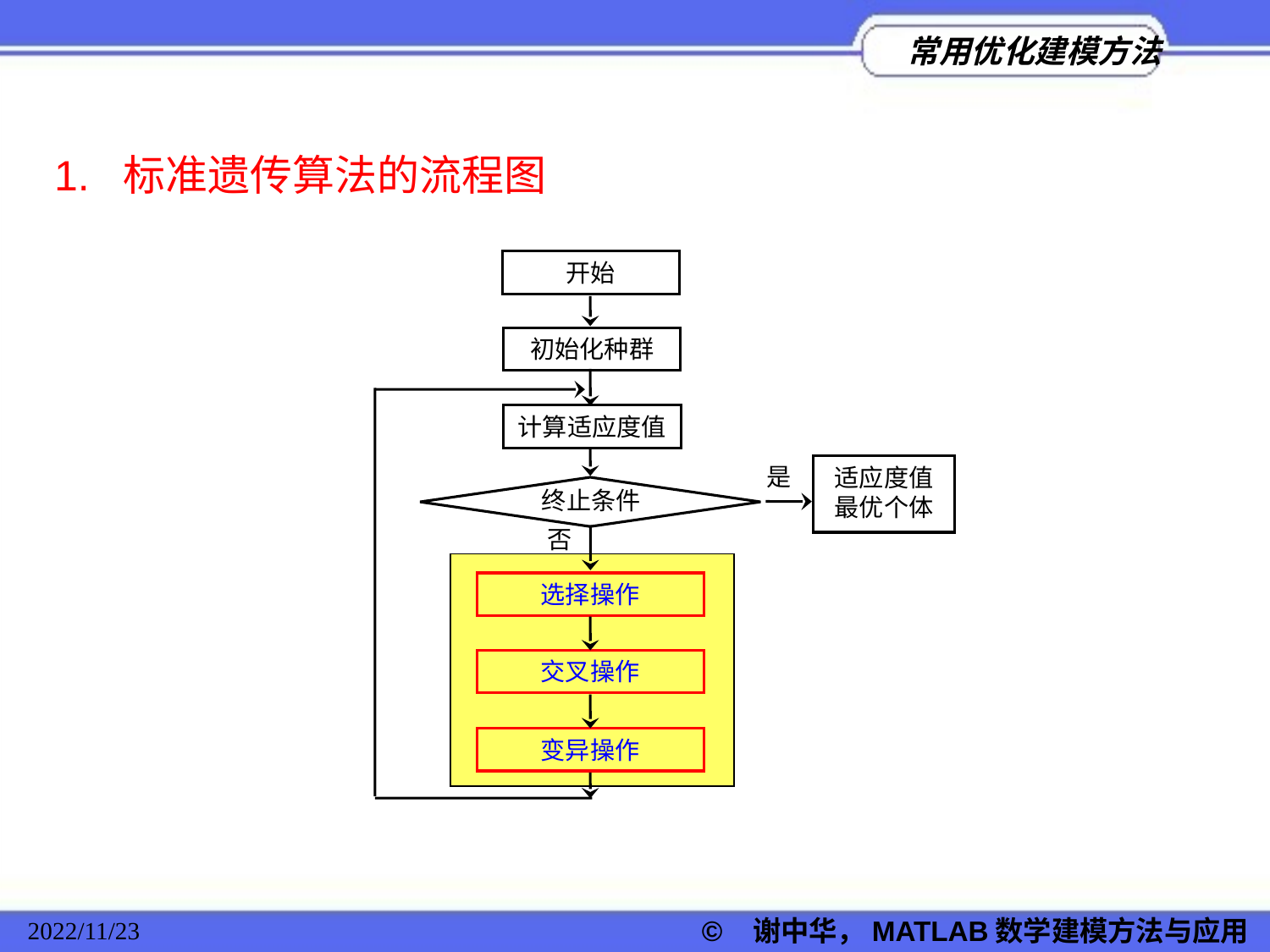

1.  标准遗传算法的流程图
开始

初始化种群

计算适应度值

适应度值最优个体
是

终止条件

否

选择操作

交叉操作

变异操作

2022/11/23
©   谢中华，MATLAB数学建模方法与应用